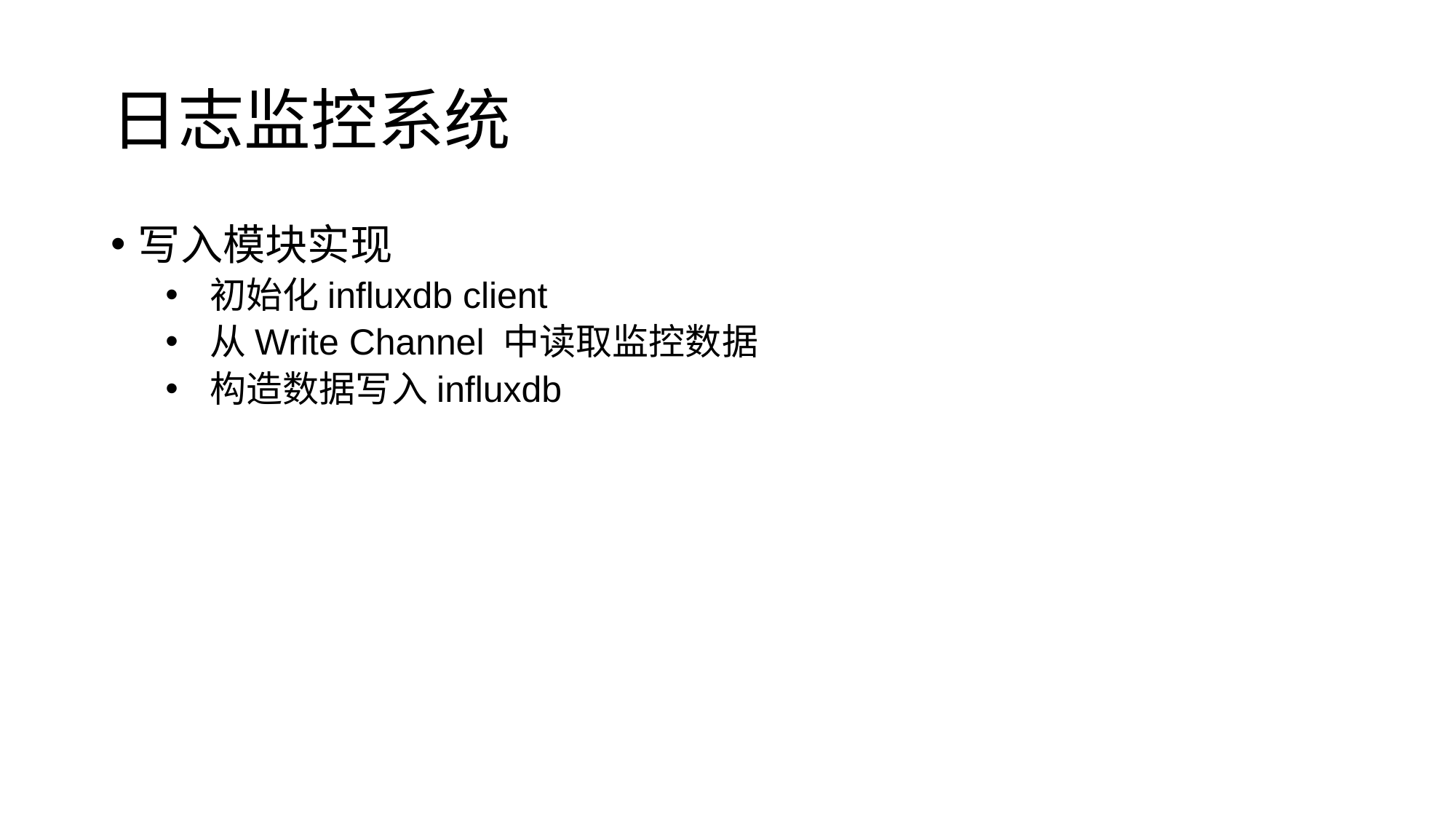

# 日志监控系统
写入模块实现
 初始化influxdb client
 从Write Channel 中读取监控数据
 构造数据写入influxdb